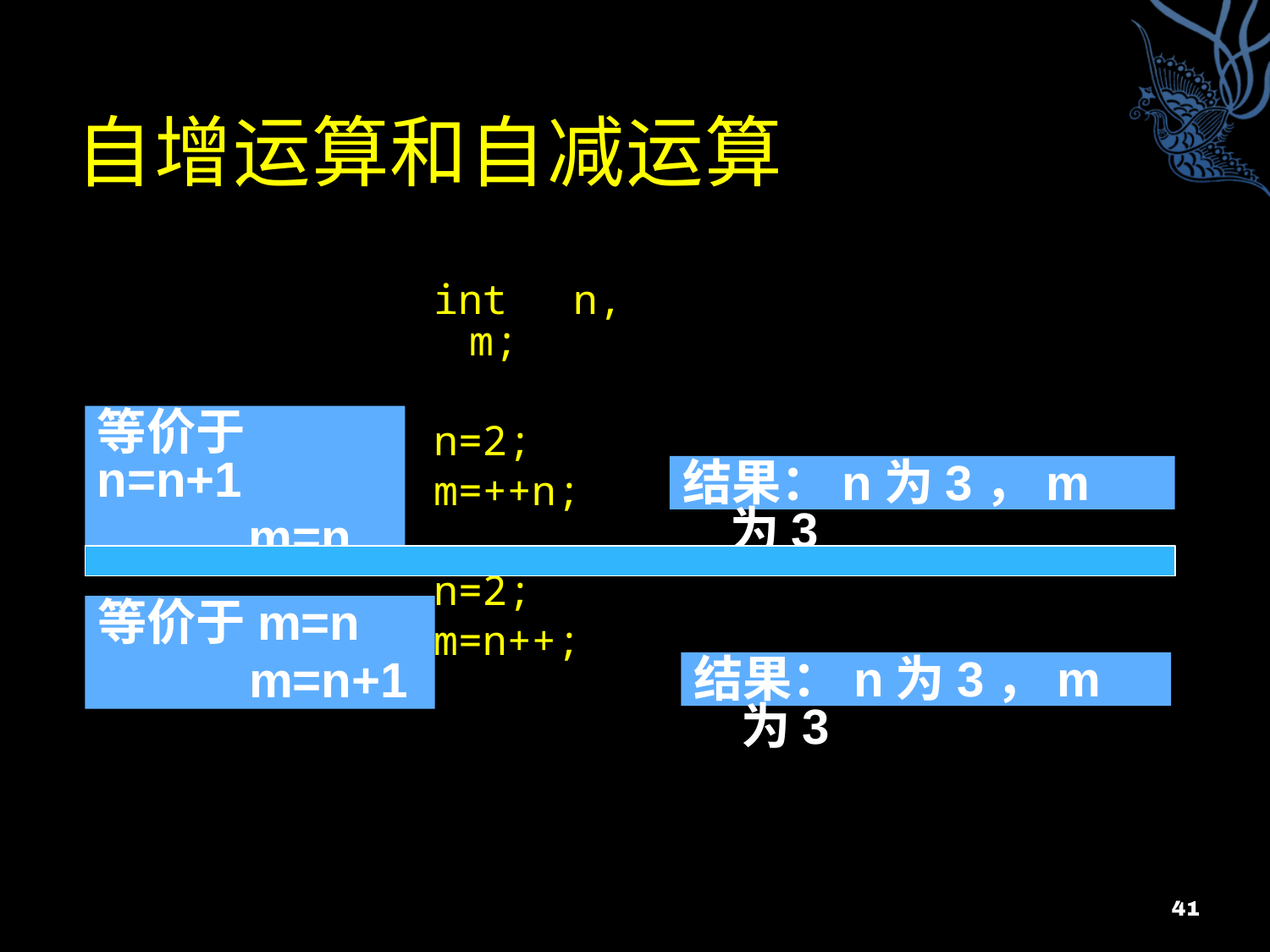

# 自增运算和自减运算
int n, m;

n=2;
m=++n;

n=2;
m=n++;
等价于n=n+1
           m=n
结果：n为3，m 为3

等价于m=n
           m=n+1
结果：n为3，m 为3
41